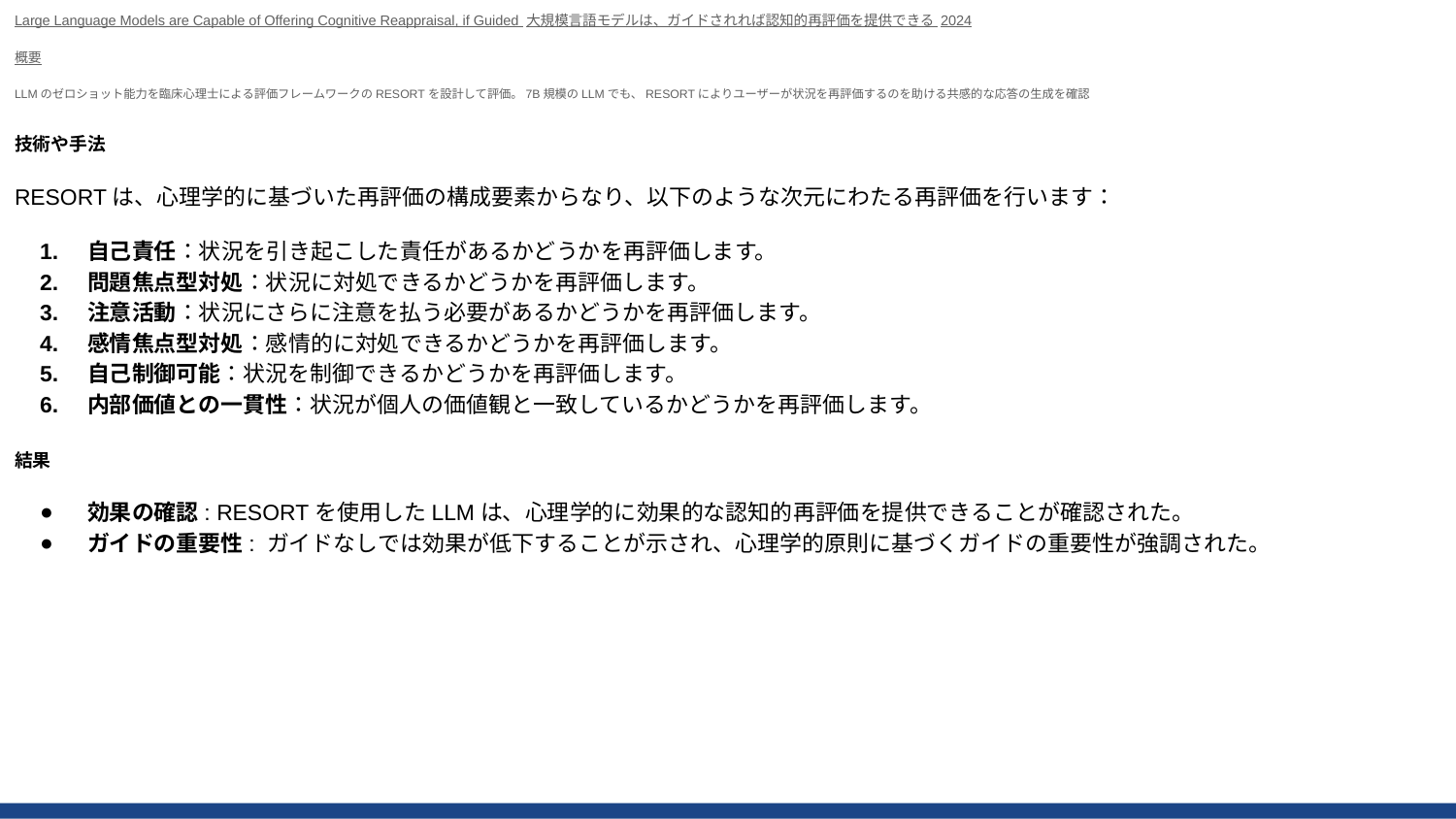

Large Language Models are Capable of Offering Cognitive Reappraisal, if Guided 大規模言語モデルは、ガイドされれば認知的再評価を提供できる 2024
概要
LLMのゼロショット能力を臨床心理士による評価フレームワークのRESORTを設計して評価。7B規模のLLMでも、RESORTによりユーザーが状況を再評価するのを助ける共感的な応答の生成を確認
技術や手法
RESORTは、心理学的に基づいた再評価の構成要素からなり、以下のような次元にわたる再評価を行います：
自己責任：状況を引き起こした責任があるかどうかを再評価します。
問題焦点型対処：状況に対処できるかどうかを再評価します。
注意活動：状況にさらに注意を払う必要があるかどうかを再評価します。
感情焦点型対処：感情的に対処できるかどうかを再評価します。
自己制御可能：状況を制御できるかどうかを再評価します。
内部価値との一貫性：状況が個人の価値観と一致しているかどうかを再評価します。
結果
効果の確認: RESORTを使用したLLMは、心理学的に効果的な認知的再評価を提供できることが確認された。
ガイドの重要性: ガイドなしでは効果が低下することが示され、心理学的原則に基づくガイドの重要性が強調された。